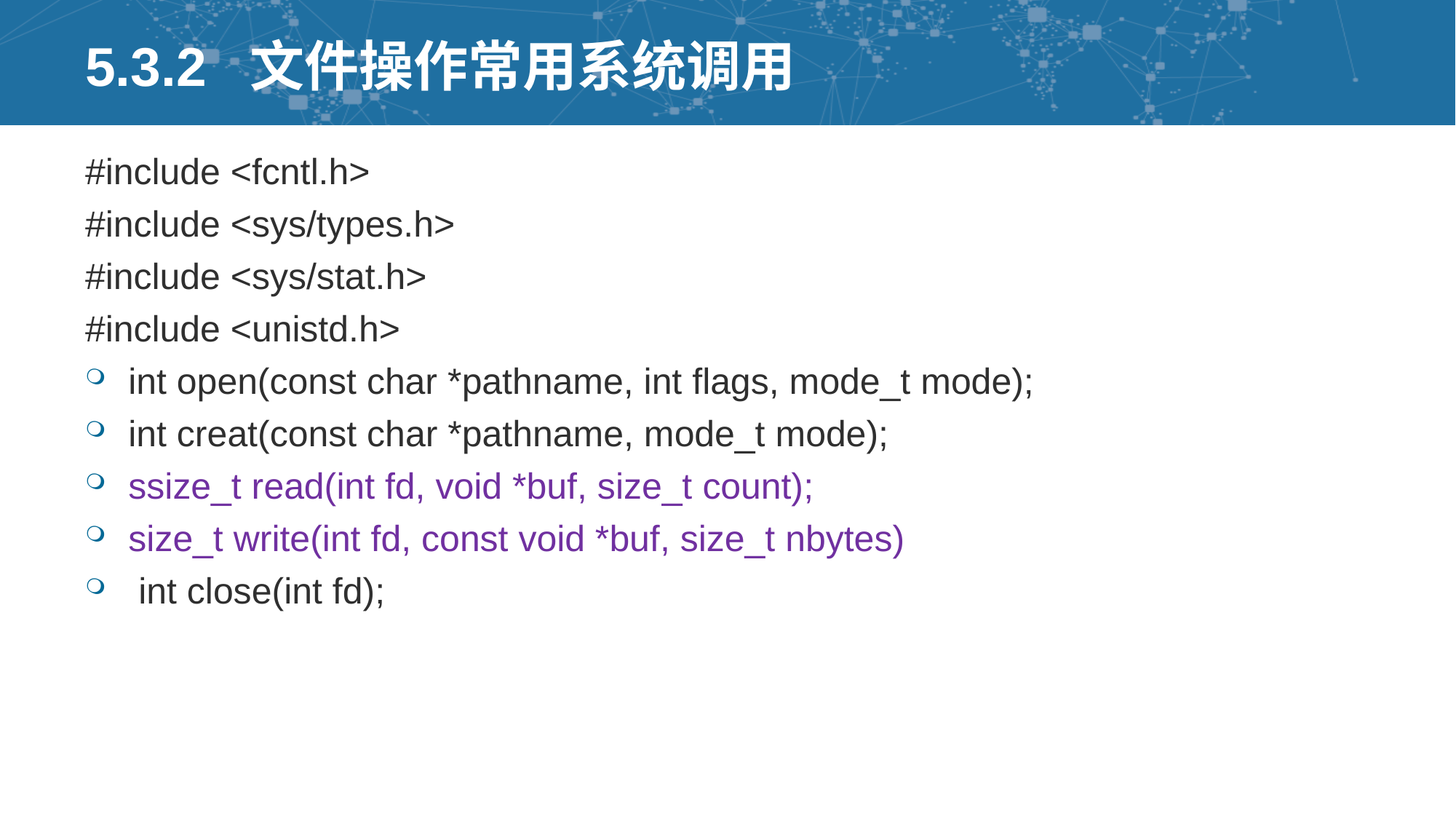

# 5.3.2  文件操作常用系统调用
#include <fcntl.h>
#include <sys/types.h>
#include <sys/stat.h>
#include <unistd.h>
int open(const char *pathname, int flags, mode_t mode);
int creat(const char *pathname, mode_t mode);
ssize_t read(int fd, void *buf, size_t count);
size_t write(int fd, const void *buf, size_t nbytes)
 int close(int fd);